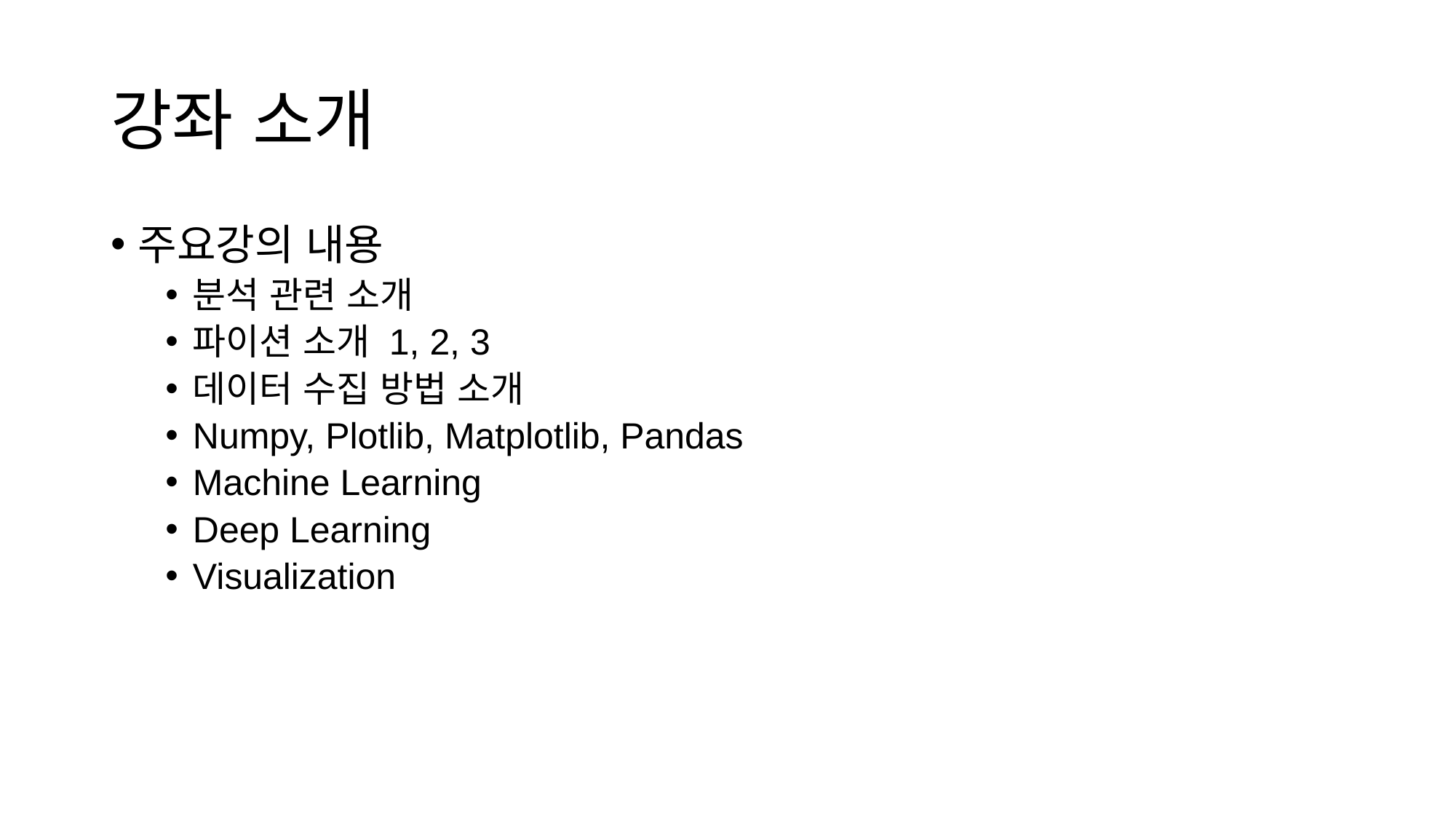

# 강좌 소개
주요강의 내용
분석 관련 소개
파이션 소개 1, 2, 3
데이터 수집 방법 소개
Numpy, Plotlib, Matplotlib, Pandas
Machine Learning
Deep Learning
Visualization